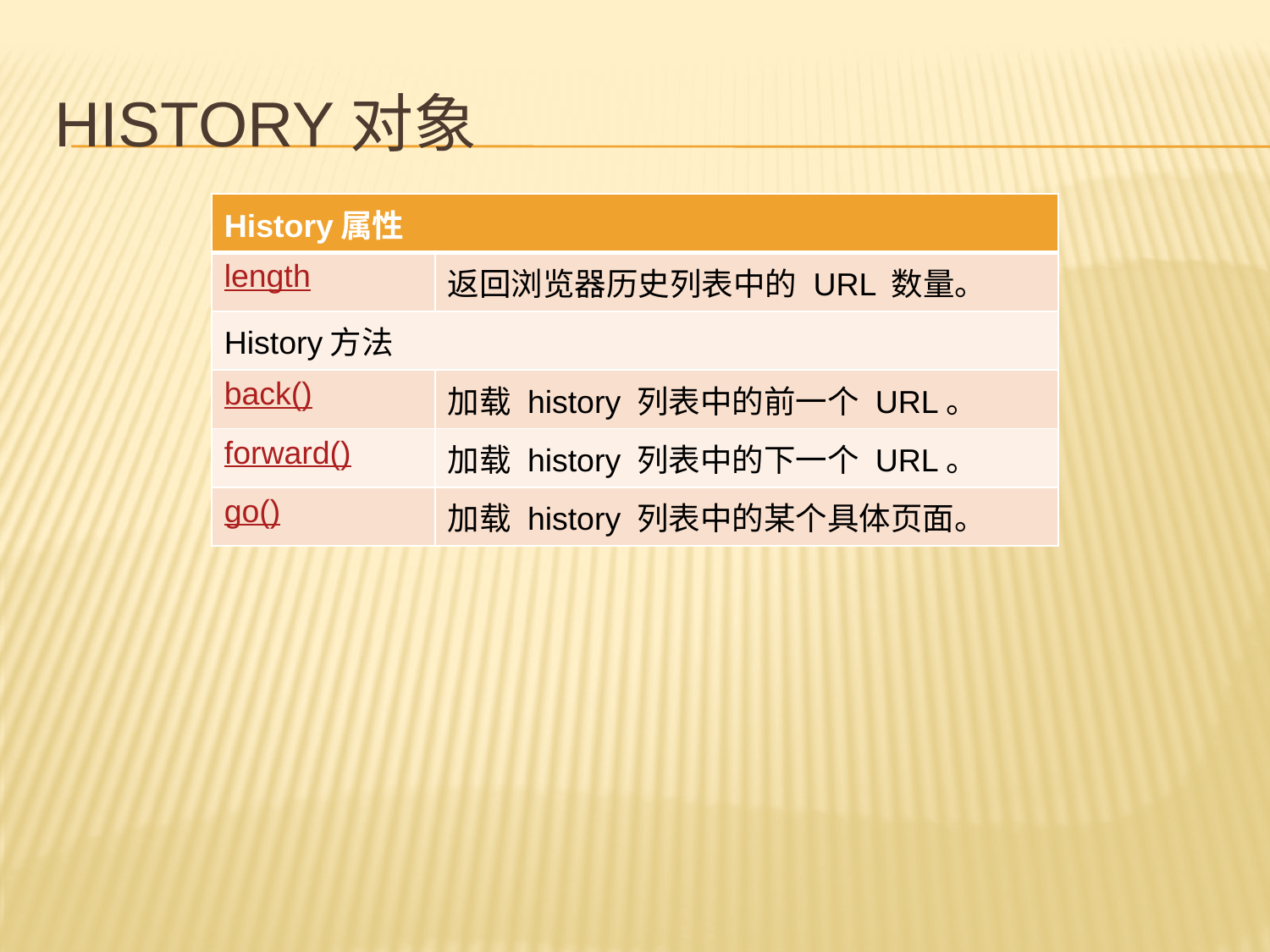

# history对象
| History属性 |  |
| --- | --- |
| length | 返回浏览器历史列表中的 URL 数量。 |
| History方法 |  |
| back() | 加载 history 列表中的前一个 URL。 |
| forward() | 加载 history 列表中的下一个 URL。 |
| go() | 加载 history 列表中的某个具体页面。 |